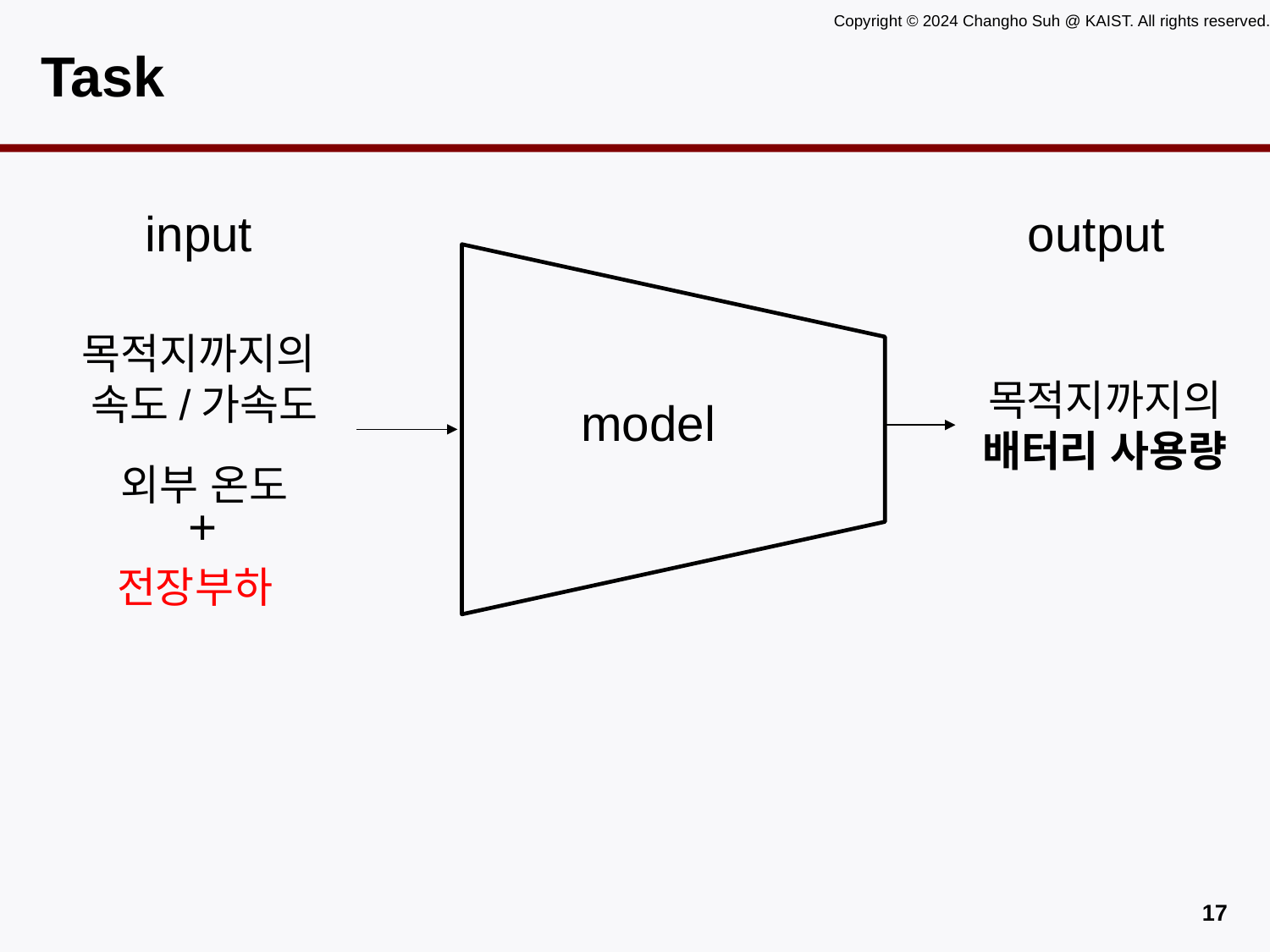

# Task
input
output

목적지까지의
속도/가속도
목적지까지의
배터리 사용량
model
외부 온도
+
전장부하
17